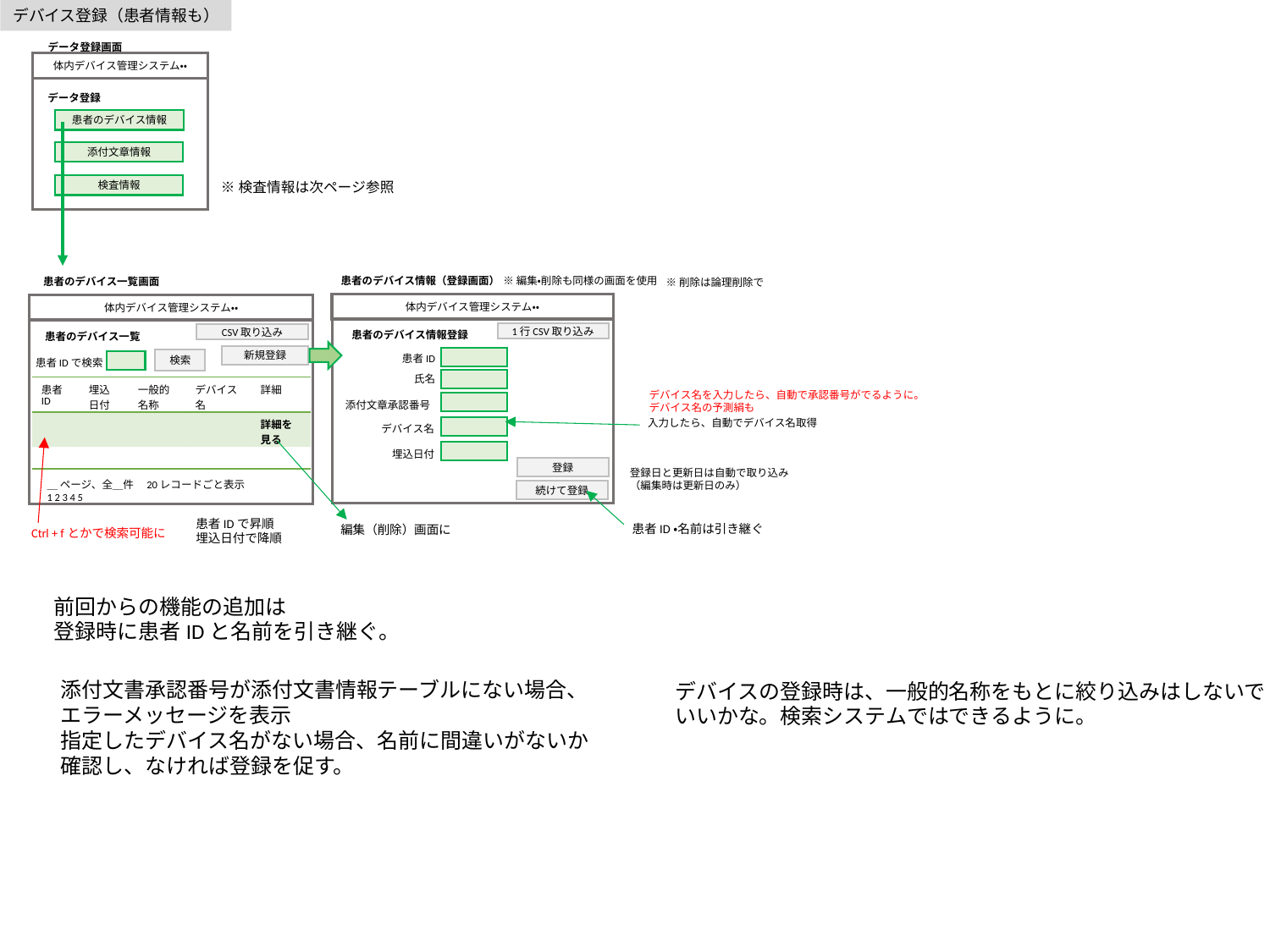

デバイス登録（患者情報も）
データ登録画面

体内デバイス管理システム・・
データ登録
患者のデバイス情報
添付文章情報
※検査情報は次ページ参照
検査情報
※編集・削除も同様の画面を使用
患者のデバイス情報（登録画面）

体内デバイス管理システム・・
患者のデバイス情報登録
1行CSV取り込み
患者ID

氏名

添付文章承認番号

デバイス名

埋込日付

登録
患者のデバイス一覧画面
※削除は論理削除で

体内デバイス管理システム・・
患者のデバイス一覧
CSV取り込み

新規登録
検索
患者IDで検索

| 患者ID | 埋込日付 | 一般的名称 | デバイス名 | 詳細 |
| --- | --- | --- | --- | --- |
|  |  |  |  | 詳細を見る |
|  |  |  |  |  |
デバイス名を入力したら、自動で承認番号がでるように。
デバイス名の予測絹も
入力したら、自動でデバイス名取得
登録日と更新日は自動で取り込み
（編集時は更新日のみ）
＿ ページ、全＿件　20レコードごと表示
1 2 3 4 5
続けて登録
患者IDで昇順
埋込日付で降順
患者ID・名前は引き継ぐ
編集（削除）画面に
Ctrl + fとかで検索可能に
前回からの機能の追加は
登録時に患者IDと名前を引き継ぐ。
添付文書承認番号が添付文書情報テーブルにない場合、
エラーメッセージを表示
指定したデバイス名がない場合、名前に間違いがないか
確認し、なければ登録を促す。
デバイスの登録時は、一般的名称をもとに絞り込みはしないで
いいかな。検索システムではできるように。